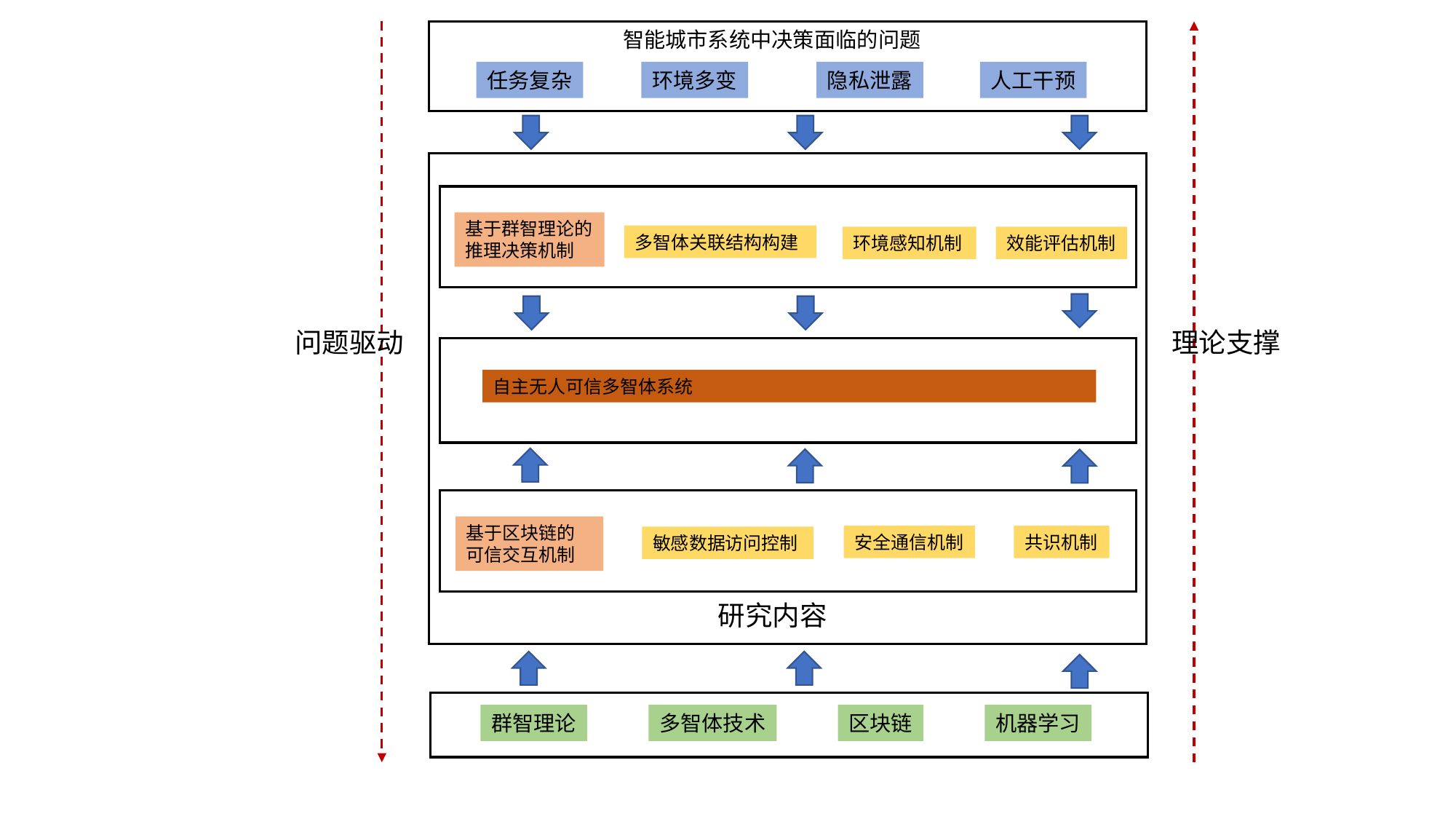

智能城市系统中决策面临的问题
任务复杂
环境多变
隐私泄露
人工干预

基于群智理论的推理决策机制
多智体关联结构构建
环境感知机制
效能评估机制

问题驱动
理论支撑

自主无人可信多智体系统

基于区块链的可信交互机制
安全通信机制
共识机制
敏感数据访问控制
研究内容

群智理论
多智体技术
区块链
机器学习